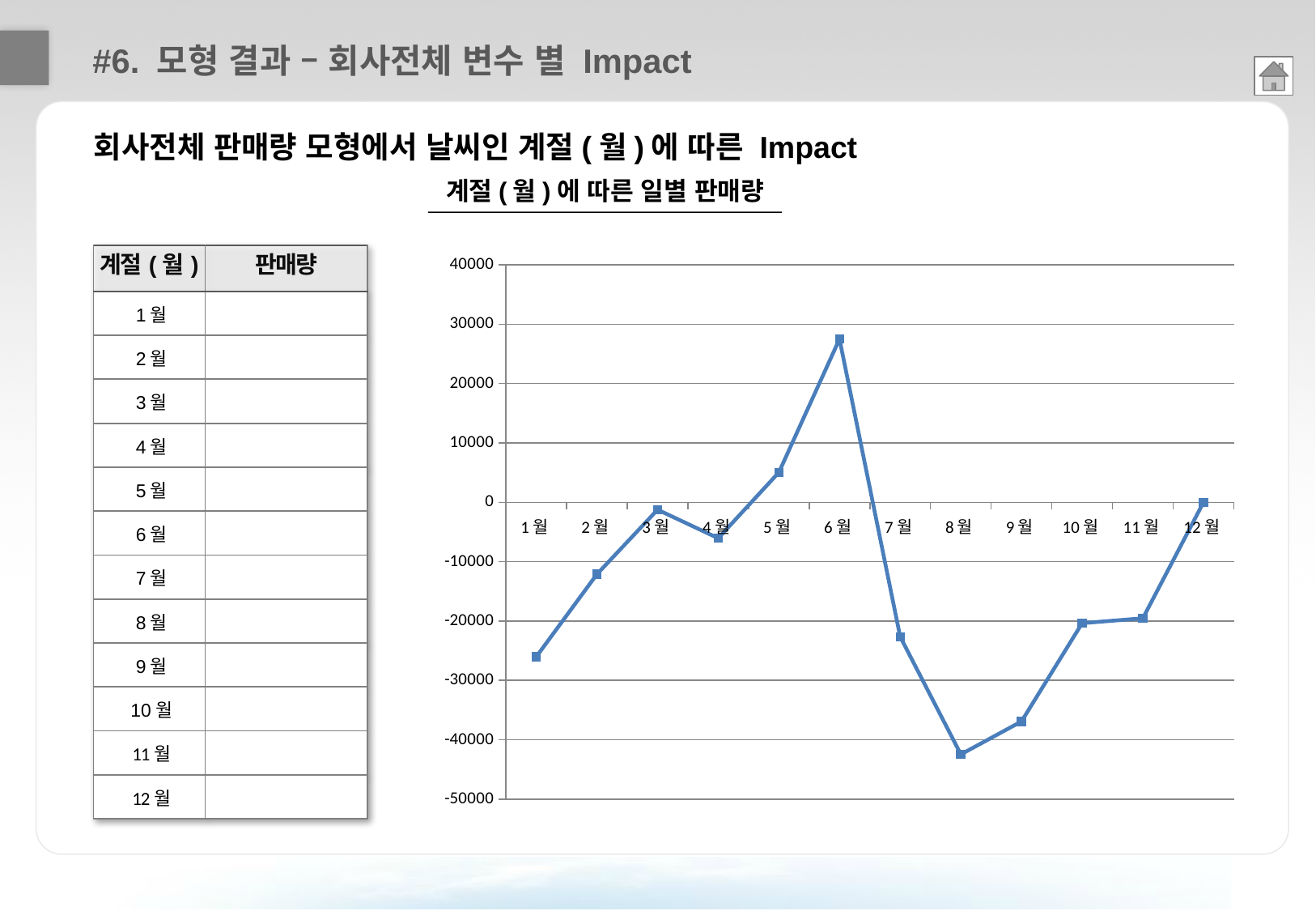

#6. 모형 결과 – 회사전체 변수 별 Impact

회사전체 판매량 모형에서 날씨인 계절(월)에 따른 Impact
계절(월)에 따른 일별 판매량

### Chart

| Category | 판매량  |
|---|---|
| 1월  | -26029.1 |
| 2월  | -12131.0 |
| 3월  | -1245.1 |
| 4월  | -6060.6 |
| 5월  | 5037.400000000001 |
| 6월  | 27492.7 |
| 7월  | -22645.3 |
| 8월  | -42458.2 |
| 9월  | -36906.4 |
| 10월  | -20360.09999999998 |
| 11월  | -19542.5 |
| 12월  | 0.0 |
| 계절(월) | 판매량 |
| --- | --- |
| 1월 |  |
| 2월 |  |
| 3월 |  |
| 4월 |  |
| 5월 |  |
| 6월 |  |
| 7월 |  |
| 8월 |  |
| 9월 |  |
| 10월 |  |
| 11월 |  |
| 12월 |  |